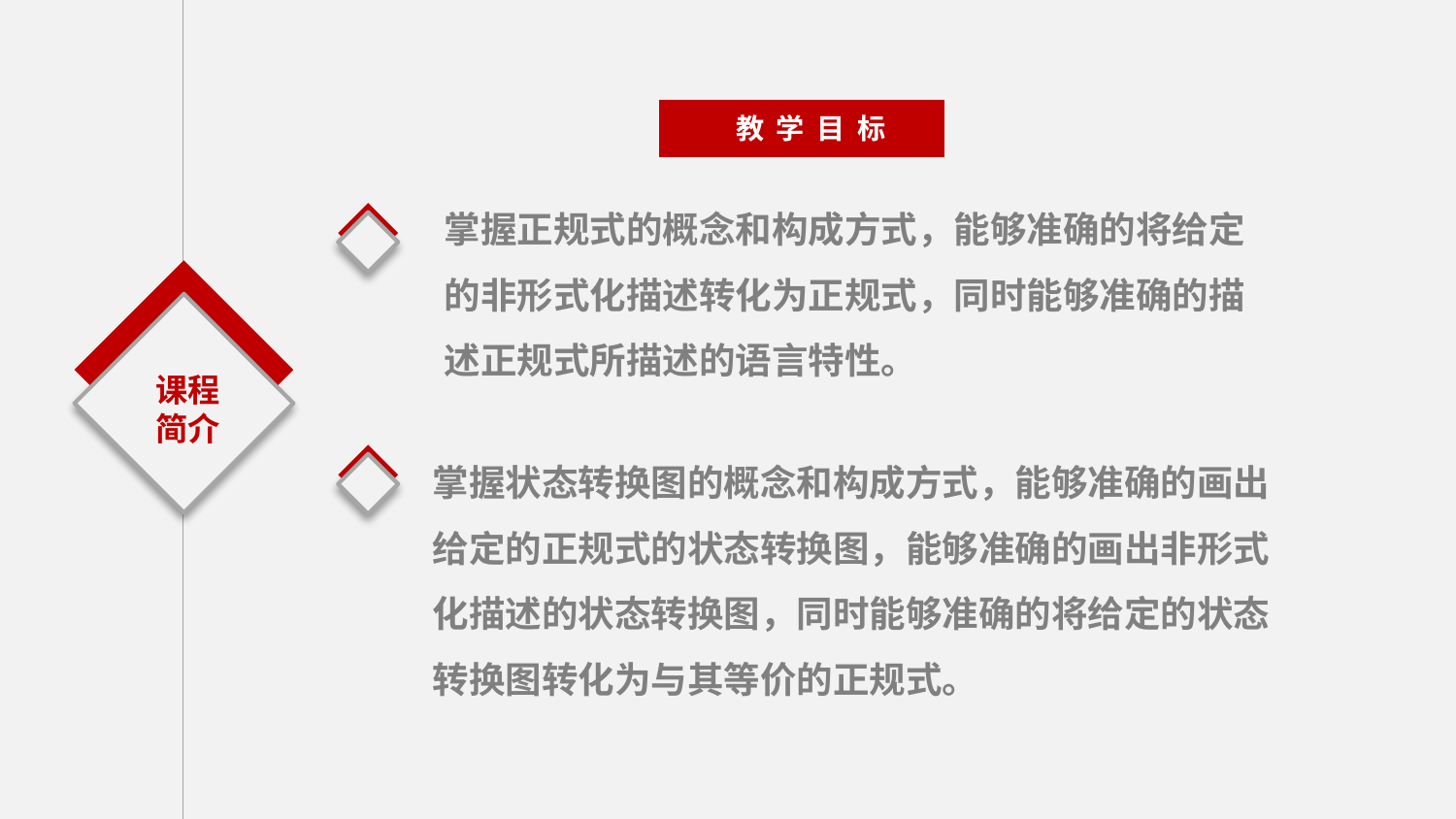

教学目标
掌握正规式的概念和构成方式，能够准确的将给定的非形式化描述转化为正规式，同时能够准确的描述正规式所描述的语言特性。

课程
简介
掌握状态转换图的概念和构成方式，能够准确的画出给定的正规式的状态转换图，能够准确的画出非形式化描述的状态转换图，同时能够准确的将给定的状态转换图转化为与其等价的正规式。